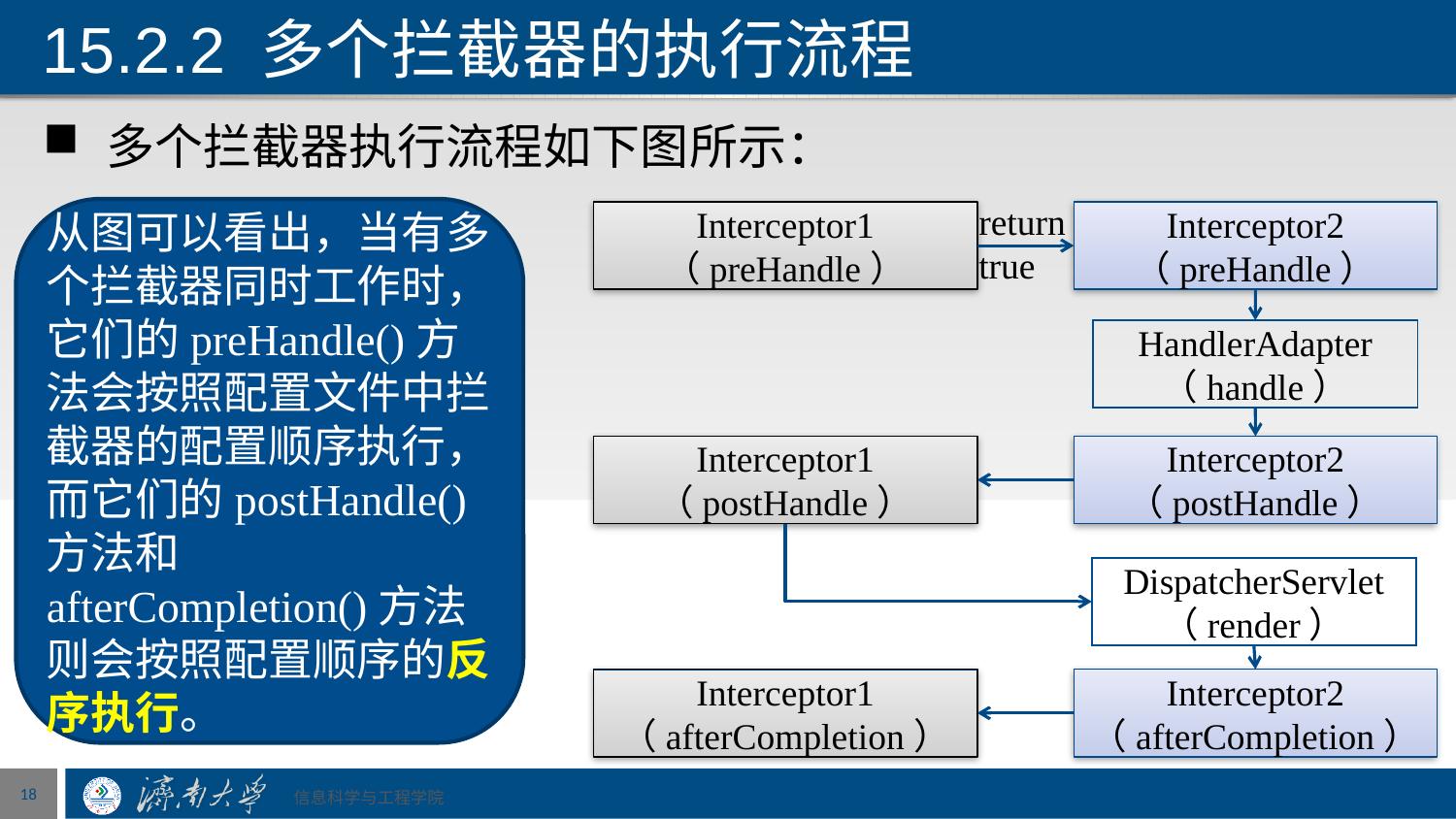

# 15.2.2 多个拦截器的执行流程
 多个拦截器执行流程如下图所示：
return true
从图可以看出，当有多个拦截器同时工作时，它们的preHandle()方法会按照配置文件中拦截器的配置顺序执行，而它们的postHandle()方法和afterCompletion()方法则会按照配置顺序的反序执行。
Interceptor1
（preHandle）
Interceptor2
（preHandle）
HandlerAdapter
（handle）
Interceptor1
（postHandle）
Interceptor2
（postHandle）
DispatcherServlet
（render）
Interceptor1
（afterCompletion）
Interceptor2
（afterCompletion）